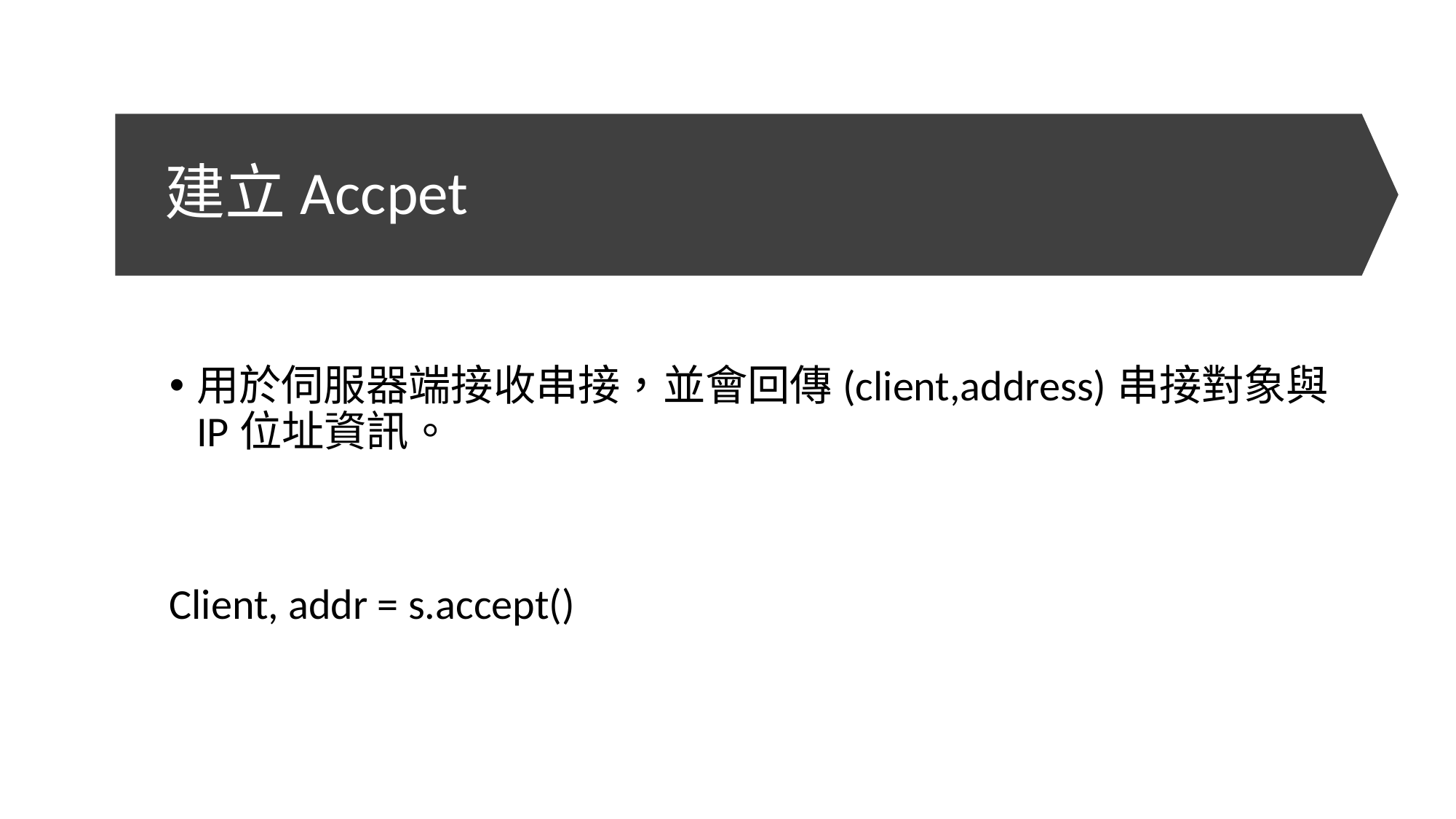

# 建立Accpet
用於伺服器端接收串接，並會回傳(client,address)串接對象與IP位址資訊。
Client, addr = s.accept()